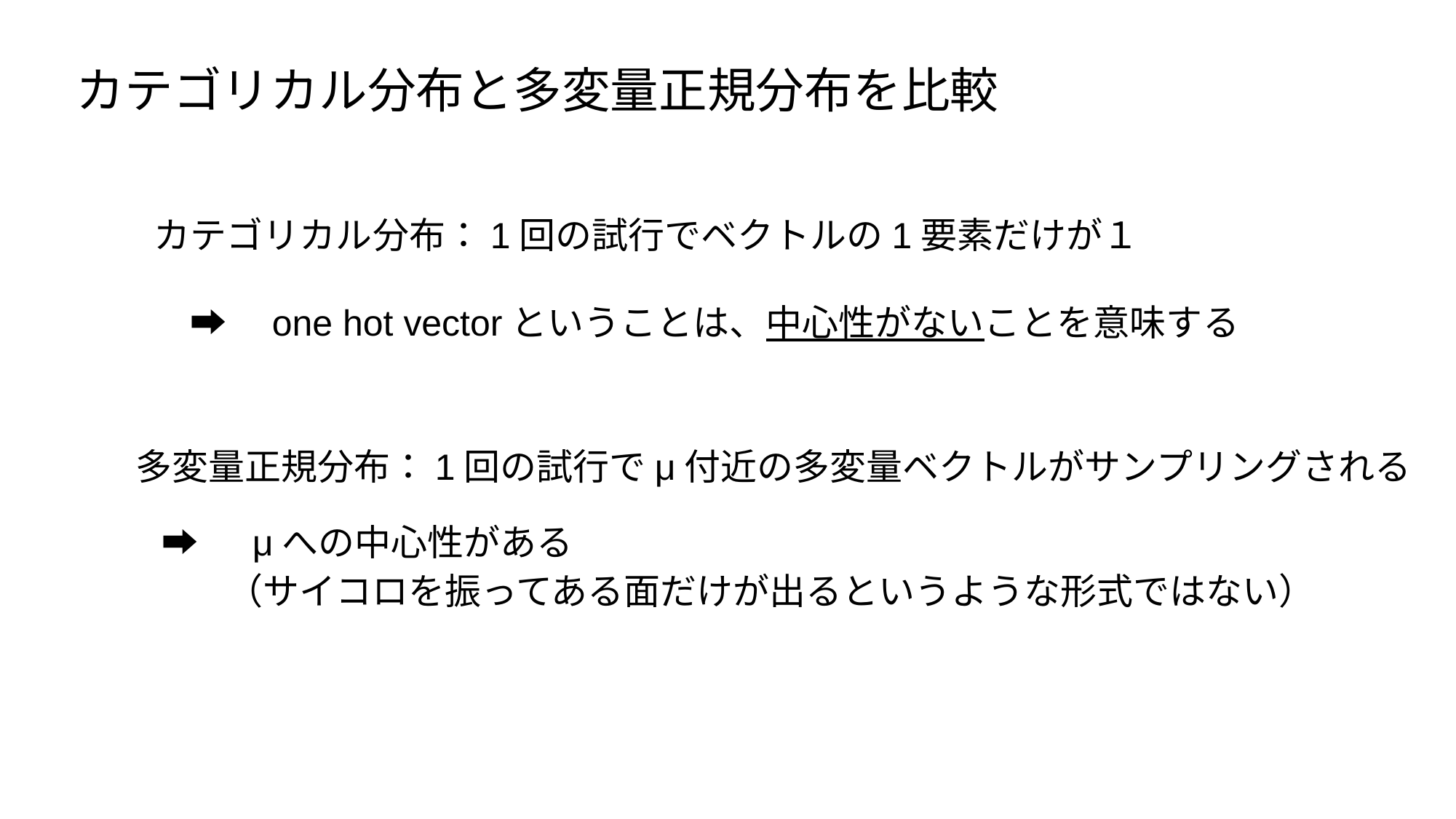

カテゴリカル分布と多変量正規分布を比較
カテゴリカル分布：1回の試行でベクトルの1要素だけが１

　➡　one hot vectorということは、中心性がないことを意味する
多変量正規分布：1回の試行でμ付近の多変量ベクトルがサンプリングされる
➡　μへの中心性がある
（サイコロを振ってある面だけが出るというような形式ではない）